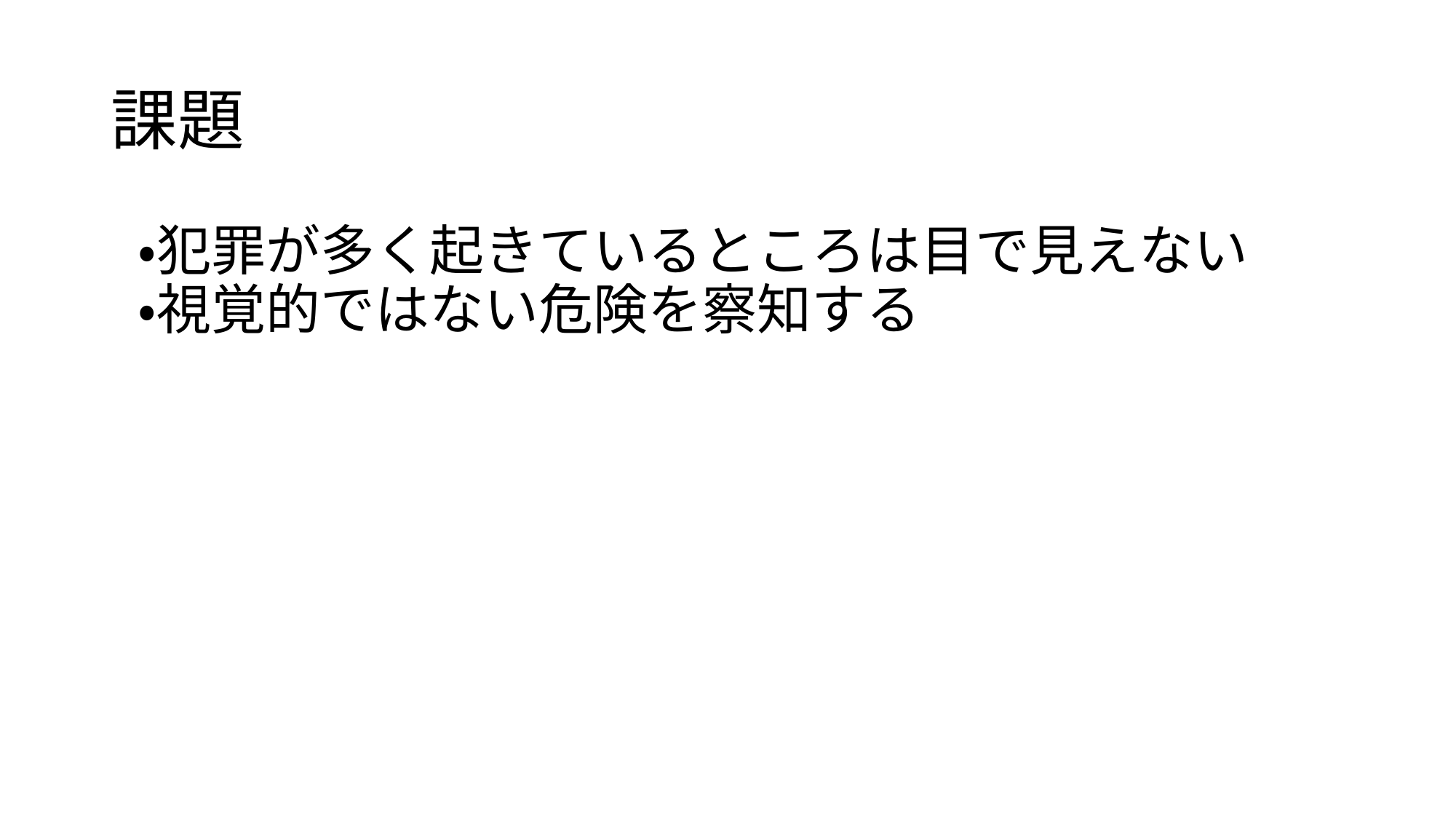

# 課題
・犯罪が多く起きているところは目で見えない
・視覚的ではない危険を察知する